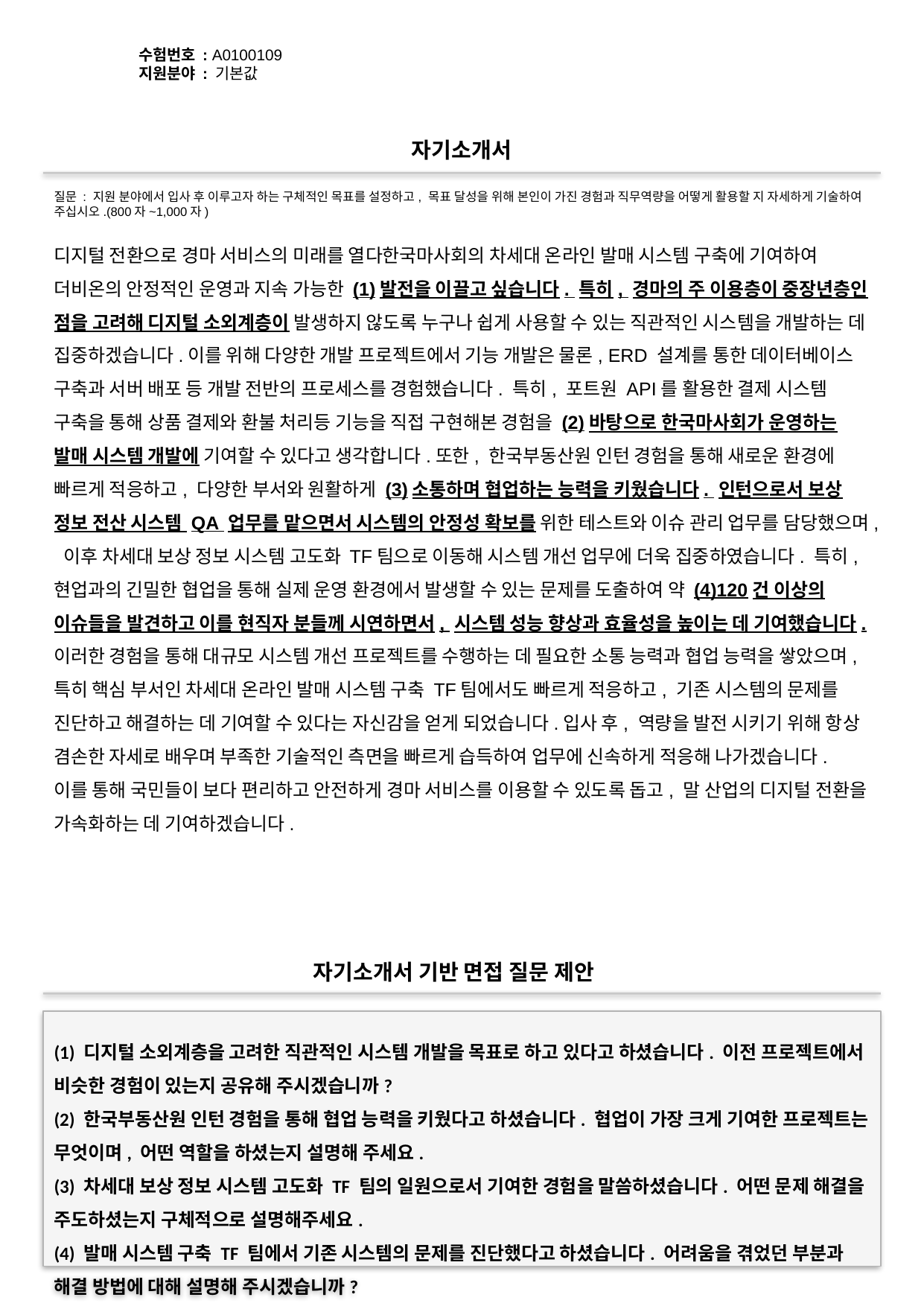

수험번호 : A0100109
지원분야 : 기본값
#

자기소개서

질문 : 지원 분야에서 입사 후 이루고자 하는 구체적인 목표를 설정하고, 목표 달성을 위해 본인이 가진 경험과 직무역량을 어떻게 활용할 지 자세하게 기술하여 주십시오.(800자~1,000자)

디지털 전환으로 경마 서비스의 미래를 열다한국마사회의 차세대 온라인 발매 시스템 구축에 기여하여 더비온의 안정적인 운영과 지속 가능한 (1)발전을 이끌고 싶습니다. 특히, 경마의 주 이용층이 중장년층인 점을 고려해 디지털 소외계층이 발생하지 않도록 누구나 쉽게 사용할 수 있는 직관적인 시스템을 개발하는 데 집중하겠습니다.이를 위해 다양한 개발 프로젝트에서 기능 개발은 물론, ERD 설계를 통한 데이터베이스 구축과 서버 배포 등 개발 전반의 프로세스를 경험했습니다. 특히, 포트원 API를 활용한 결제 시스템 구축을 통해 상품 결제와 환불 처리등 기능을 직접 구현해본 경험을 (2)바탕으로 한국마사회가 운영하는 발매 시스템 개발에 기여할 수 있다고 생각합니다.또한, 한국부동산원 인턴 경험을 통해 새로운 환경에 빠르게 적응하고, 다양한 부서와 원활하게 (3)소통하며 협업하는 능력을 키웠습니다. 인턴으로서 보상 정보 전산 시스템 QA 업무를 맡으면서 시스템의 안정성 확보를 위한 테스트와 이슈 관리 업무를 담당했으며, 이후 차세대 보상 정보 시스템 고도화 TF팀으로 이동해 시스템 개선 업무에 더욱 집중하였습니다. 특히, 현업과의 긴밀한 협업을 통해 실제 운영 환경에서 발생할 수 있는 문제를 도출하여 약 (4)120건 이상의 이슈들을 발견하고 이를 현직자 분들께 시연하면서, 시스템 성능 향상과 효율성을 높이는 데 기여했습니다. 이러한 경험을 통해 대규모 시스템 개선 프로젝트를 수행하는 데 필요한 소통 능력과 협업 능력을 쌓았으며, 특히 핵심 부서인 차세대 온라인 발매 시스템 구축 TF팀에서도 빠르게 적응하고, 기존 시스템의 문제를 진단하고 해결하는 데 기여할 수 있다는 자신감을 얻게 되었습니다.입사 후, 역량을 발전 시키기 위해 항상 겸손한 자세로 배우며 부족한 기술적인 측면을 빠르게 습득하여 업무에 신속하게 적응해 나가겠습니다. 이를 통해 국민들이 보다 편리하고 안전하게 경마 서비스를 이용할 수 있도록 돕고, 말 산업의 디지털 전환을 가속화하는 데 기여하겠습니다.

자기소개서 기반 면접 질문 제안

(1) 디지털 소외계층을 고려한 직관적인 시스템 개발을 목표로 하고 있다고 하셨습니다. 이전 프로젝트에서 비슷한 경험이 있는지 공유해 주시겠습니까?
(2) 한국부동산원 인턴 경험을 통해 협업 능력을 키웠다고 하셨습니다. 협업이 가장 크게 기여한 프로젝트는 무엇이며, 어떤 역할을 하셨는지 설명해 주세요.
(3) 차세대 보상 정보 시스템 고도화 TF 팀의 일원으로서 기여한 경험을 말씀하셨습니다. 어떤 문제 해결을 주도하셨는지 구체적으로 설명해주세요.
(4) 발매 시스템 구축 TF 팀에서 기존 시스템의 문제를 진단했다고 하셨습니다. 어려움을 겪었던 부분과 해결 방법에 대해 설명해 주시겠습니까?